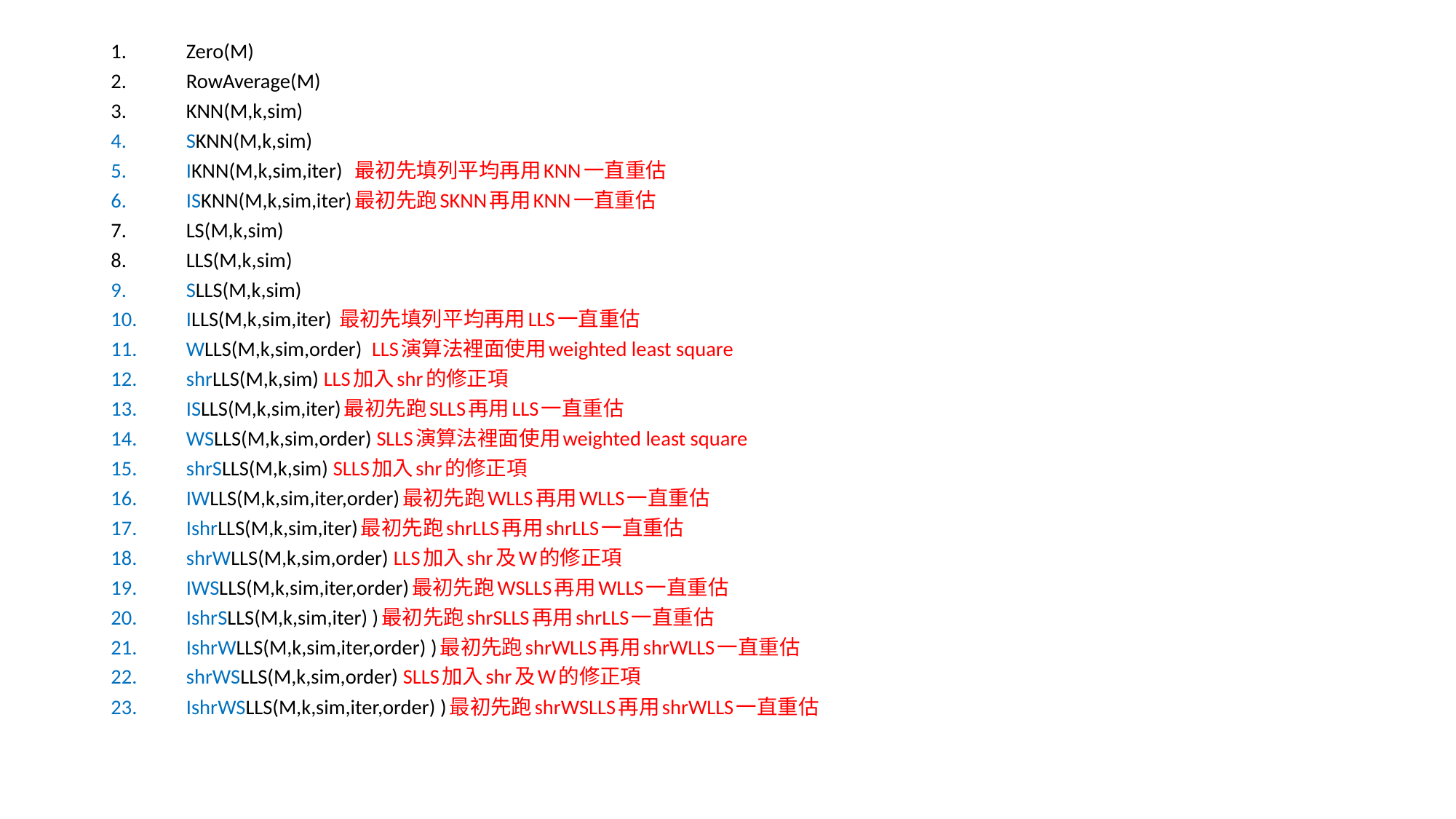

Zero(M)
RowAverage(M)
KNN(M,k,sim)
SKNN(M,k,sim)
IKNN(M,k,sim,iter)  最初先填列平均再用KNN一直重估
ISKNN(M,k,sim,iter)最初先跑SKNN再用KNN一直重估
LS(M,k,sim)
LLS(M,k,sim)
SLLS(M,k,sim)
ILLS(M,k,sim,iter) 最初先填列平均再用LLS一直重估
WLLS(M,k,sim,order)  LLS演算法裡面使用weighted least square
shrLLS(M,k,sim) LLS加入shr的修正項
ISLLS(M,k,sim,iter)最初先跑SLLS再用LLS一直重估
WSLLS(M,k,sim,order) SLLS演算法裡面使用weighted least square
shrSLLS(M,k,sim) SLLS加入shr的修正項
IWLLS(M,k,sim,iter,order)最初先跑WLLS再用WLLS一直重估
IshrLLS(M,k,sim,iter)最初先跑shrLLS再用shrLLS一直重估
shrWLLS(M,k,sim,order) LLS加入shr及W的修正項
IWSLLS(M,k,sim,iter,order)最初先跑WSLLS再用WLLS一直重估
IshrSLLS(M,k,sim,iter) )最初先跑shrSLLS再用shrLLS一直重估
IshrWLLS(M,k,sim,iter,order) )最初先跑shrWLLS再用shrWLLS一直重估
shrWSLLS(M,k,sim,order) SLLS加入shr及W的修正項
IshrWSLLS(M,k,sim,iter,order) )最初先跑shrWSLLS再用shrWLLS一直重估